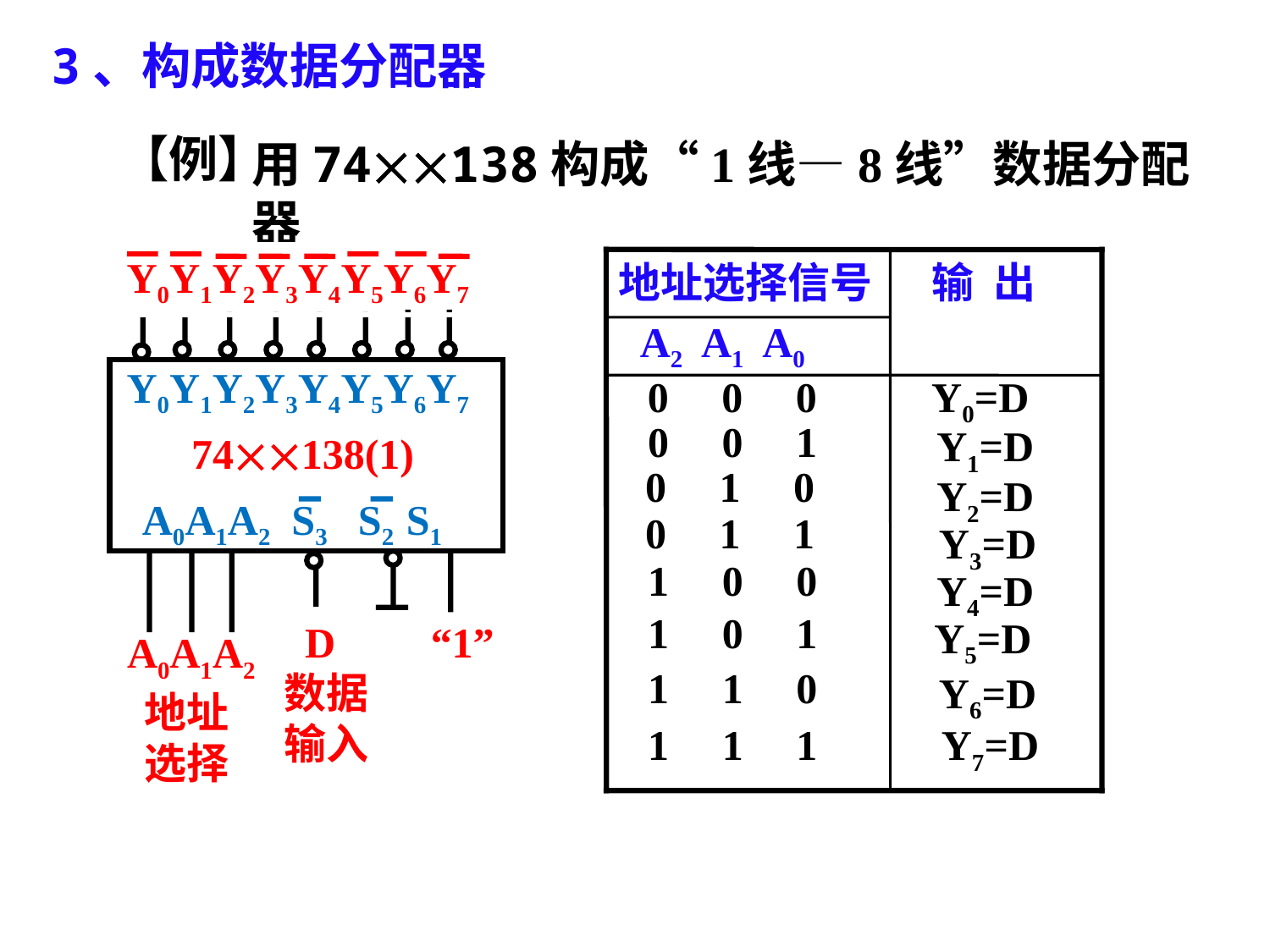

# 3、构成数据分配器
【例】
用74××138构成“1线—8线”数据分配器
Y0Y1Y2Y3Y4Y5Y6Y7

Y0Y1Y2Y3Y4Y5Y6Y7

74××138(1)
A0A1A2  S3     S2  S1

“1”
地址选择信号
  A2   A1   A0

  输  出

0     0     0
Y0=D

0     0     1
Y1=D

0     1     0
Y2=D
0     1     1
Y3=D
1     0     0
Y4=D
1     0     1
Y5=D
1     1     0
Y6=D
1     1     1
Y7=D

  D数据输入

A0A1A2
地址选择